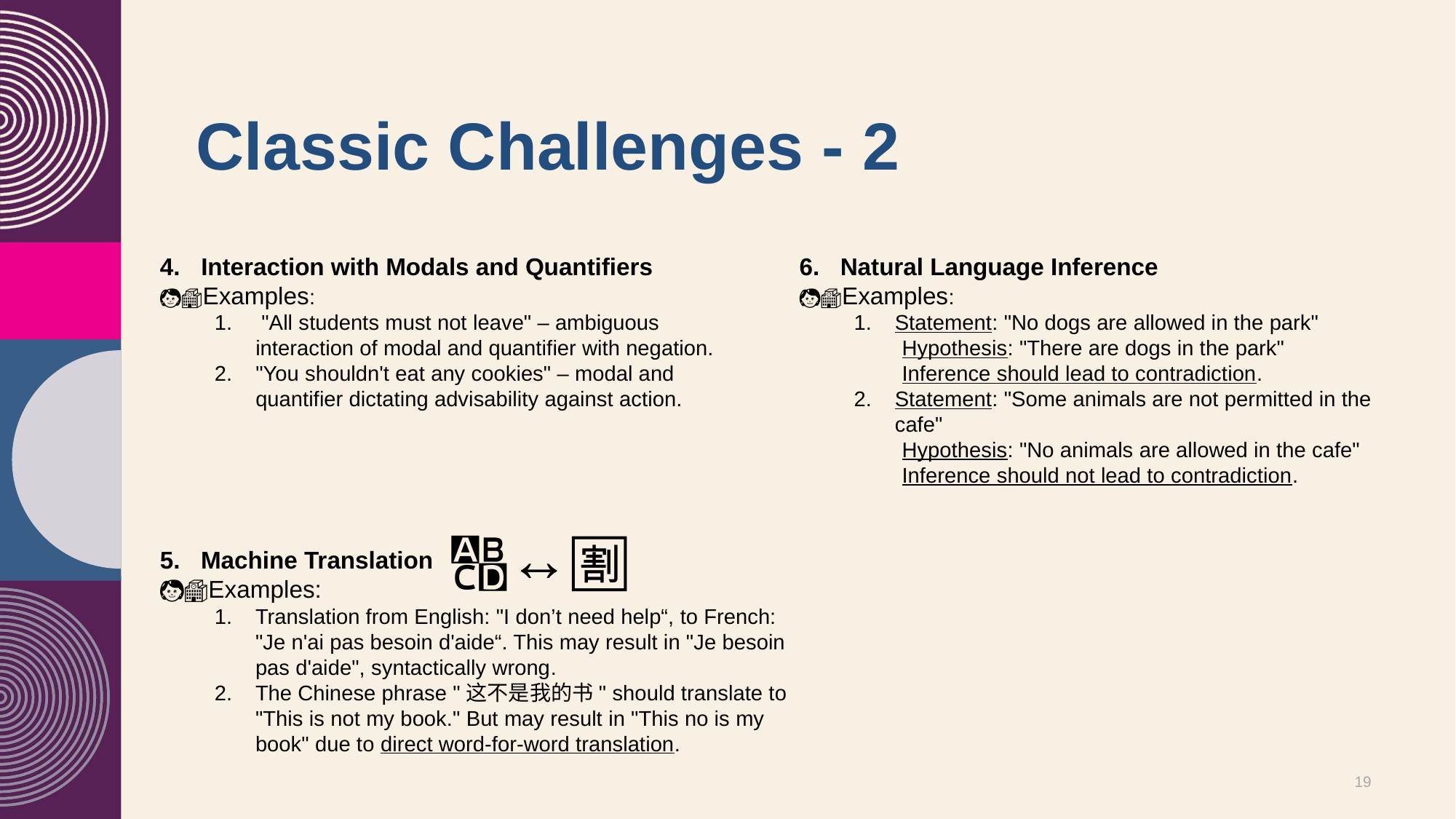

# Classic Challenges - 2

Interaction with Modals and Quantifiers
👩‍🏫Examples:
 "All students must not leave" – ambiguous interaction of modal and quantifier with negation.
"You shouldn't eat any cookies" – modal and quantifier dictating advisability against action.
Natural Language Inference
👩‍🏫Examples:
Statement: "No dogs are allowed in the park"
        Hypothesis: "There are dogs in the park"
        Inference should lead to contradiction.
Statement: "Some animals are not permitted in the cafe"
        Hypothesis: "No animals are allowed in the cafe"
        Inference should not lead to contradiction.

🔠↔🈹
Machine Translation
👩‍🏫Examples:
Translation from English: "I don’t need help“, to French: "Je n'ai pas besoin d'aide“. This may result in "Je besoin pas d'aide", syntactically wrong.
The Chinese phrase "这不是我的书" should translate to "This is not my book." But may result in "This no is my book" due to direct word-for-word translation.
20XX
19